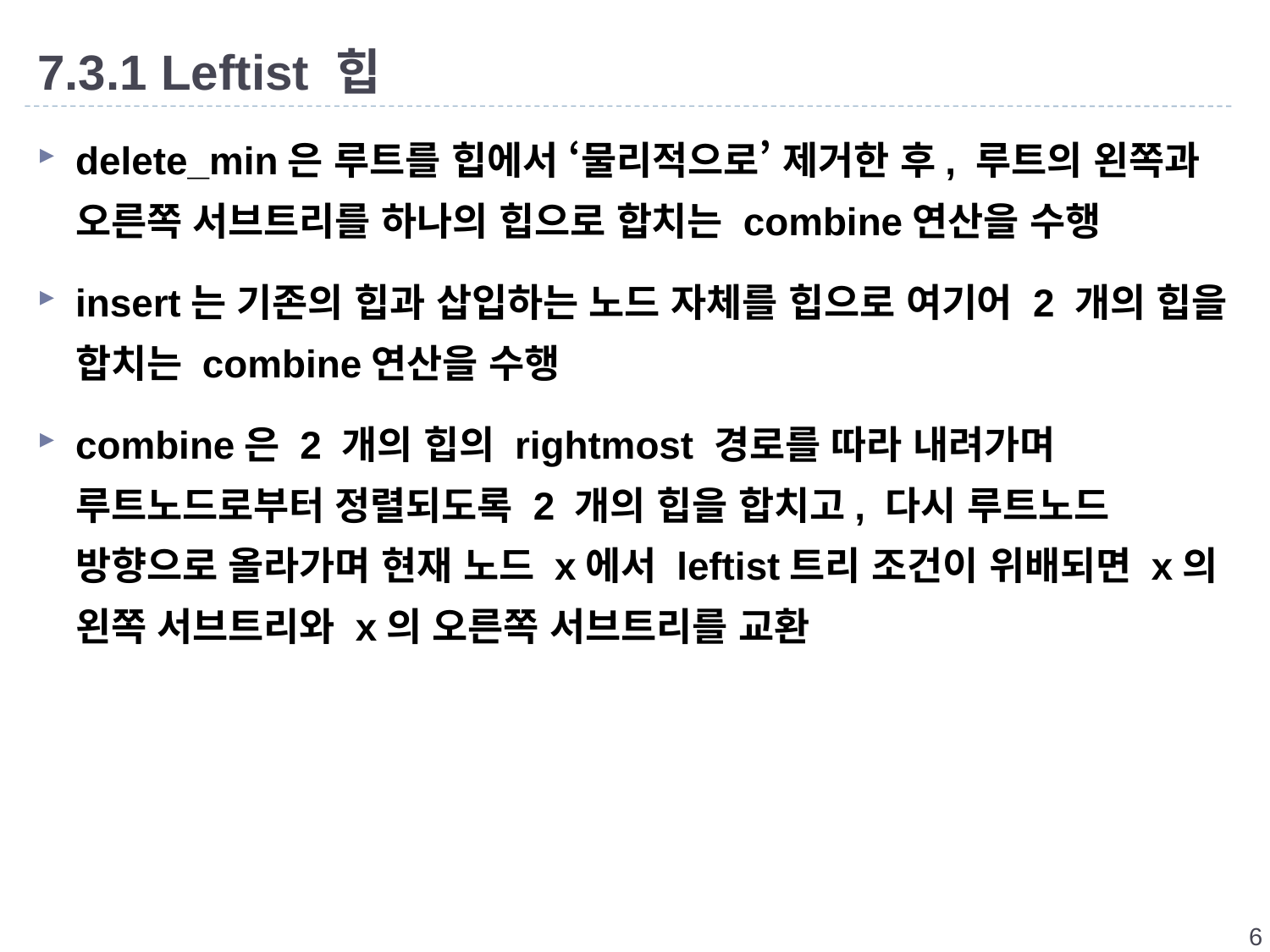

# 7.3.1 Leftist 힙
delete_min은 루트를 힙에서 ‘물리적으로’ 제거한 후, 루트의 왼쪽과 오른쪽 서브트리를 하나의 힙으로 합치는 combine연산을 수행
insert는 기존의 힙과 삽입하는 노드 자체를 힙으로 여기어 2 개의 힙을 합치는 combine연산을 수행
combine은 2 개의 힙의 rightmost 경로를 따라 내려가며 루트노드로부터 정렬되도록 2 개의 힙을 합치고, 다시 루트노드 방향으로 올라가며 현재 노드 x에서 leftist트리 조건이 위배되면 x의 왼쪽 서브트리와 x의 오른쪽 서브트리를 교환

6